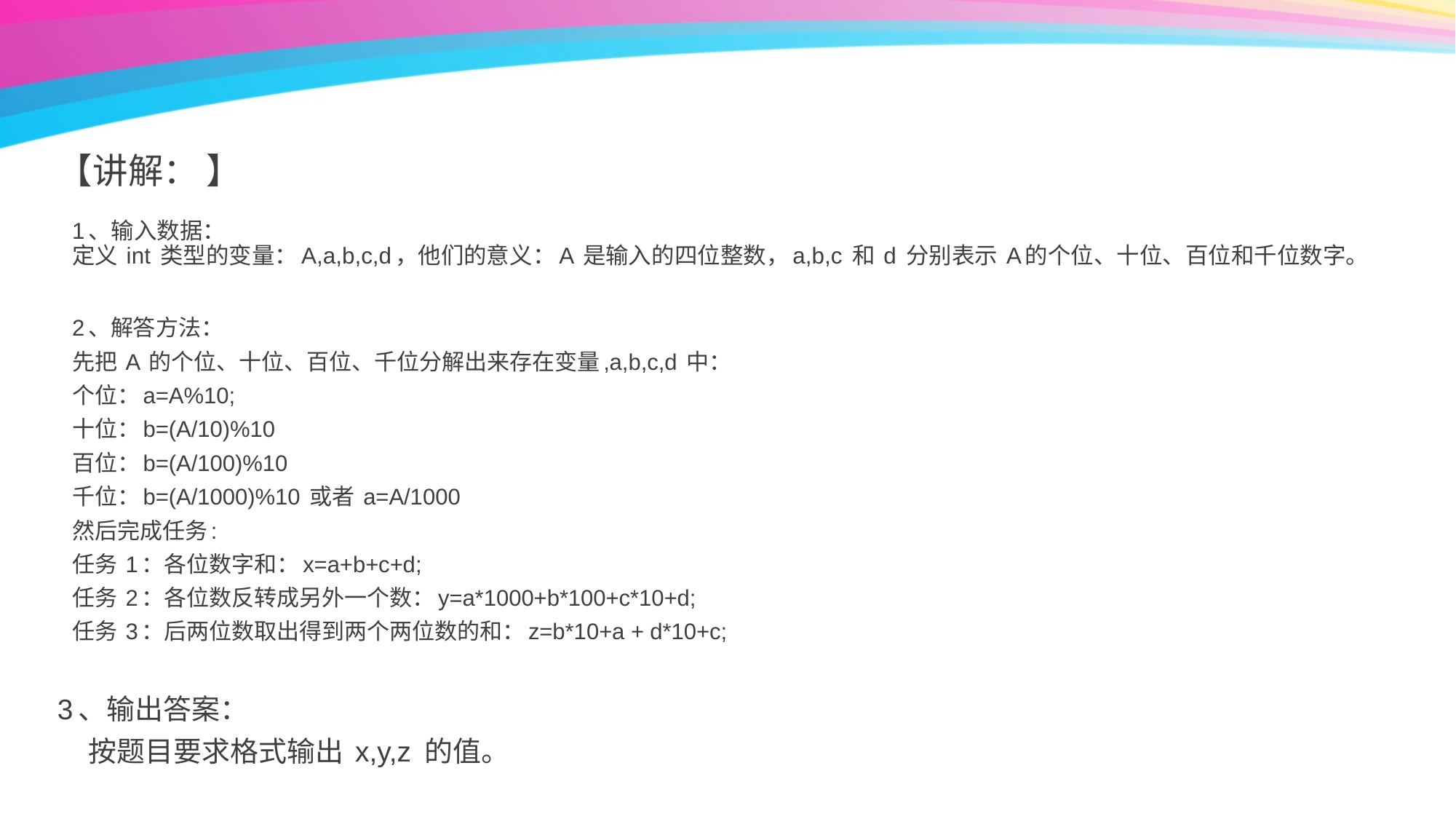

【讲解： 】
1、输入数据：
定义 int 类型的变量：A,a,b,c,d，他们的意义：A 是输入的四位整数，a,b,c 和 d 分别表示 A的个位、十位、百位和千位数字。
2、解答方法：
先把 A 的个位、十位、百位、千位分解出来存在变量,a,b,c,d 中：
个位：a=A%10;
十位：b=(A/10)%10
百位：b=(A/100)%10
千位：b=(A/1000)%10 或者 a=A/1000
然后完成任务:
任务 1：各位数字和：x=a+b+c+d;
任务 2：各位数反转成另外一个数：y=a*1000+b*100+c*10+d;
任务 3：后两位数取出得到两个两位数的和：z=b*10+a + d*10+c;
3、输出答案：
    按题目要求格式输出 x,y,z 的值。